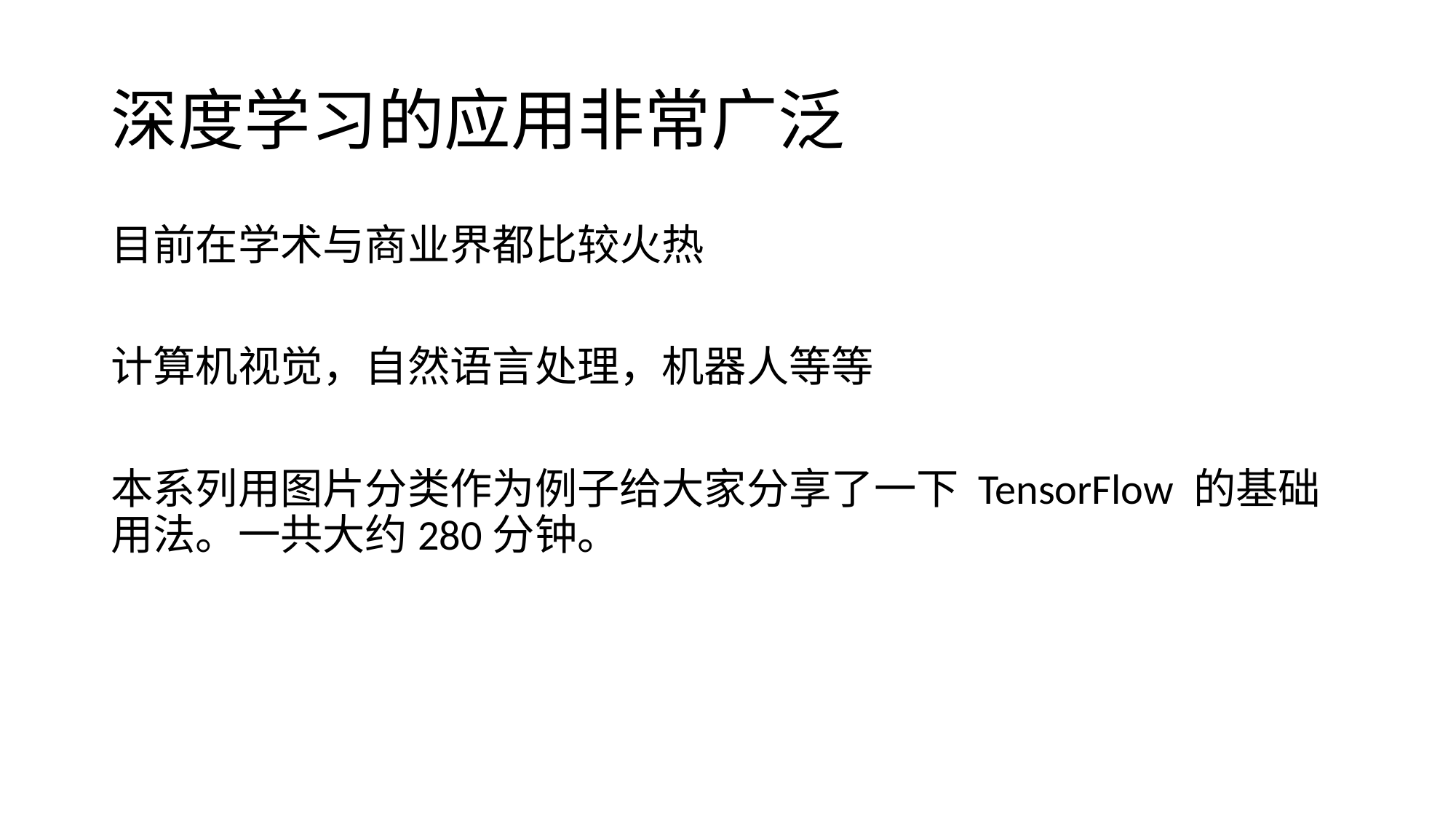

# 深度学习的应用非常广泛
目前在学术与商业界都比较火热

计算机视觉，自然语言处理，机器人等等

本系列用图片分类作为例子给大家分享了一下 TensorFlow 的基础用法。一共大约280分钟。